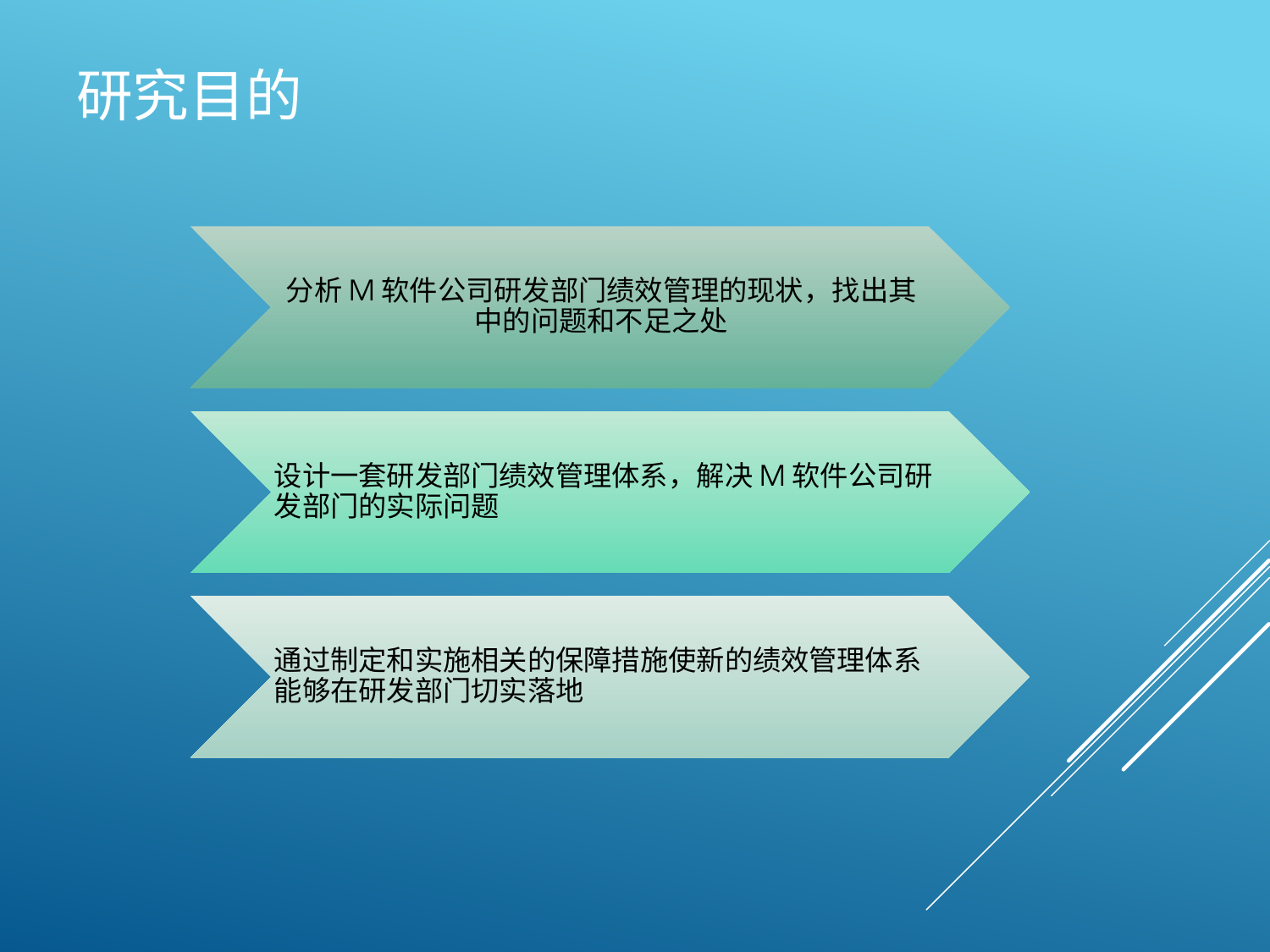

# 研究目的

分析M软件公司研发部门绩效管理的现状，找出其中的问题和不足之处
设计一套研发部门绩效管理体系，解决M软件公司研发部门的实际问题
通过制定和实施相关的保障措施使新的绩效管理体系能够在研发部门切实落地